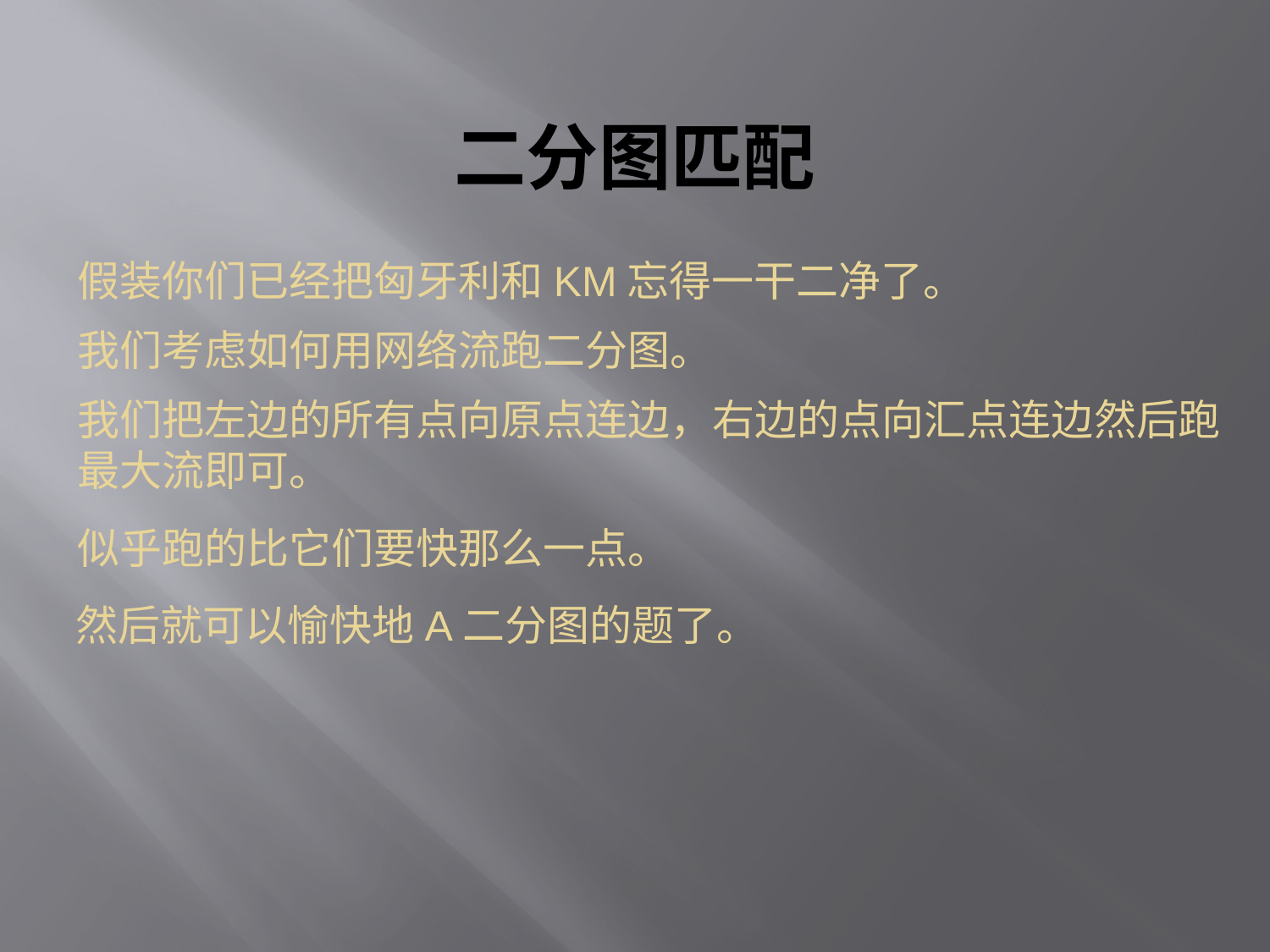

# 二分图匹配
假装你们已经把匈牙利和KM忘得一干二净了。
我们考虑如何用网络流跑二分图。
我们把左边的所有点向原点连边，右边的点向汇点连边然后跑最大流即可。
似乎跑的比它们要快那么一点。
然后就可以愉快地A二分图的题了。